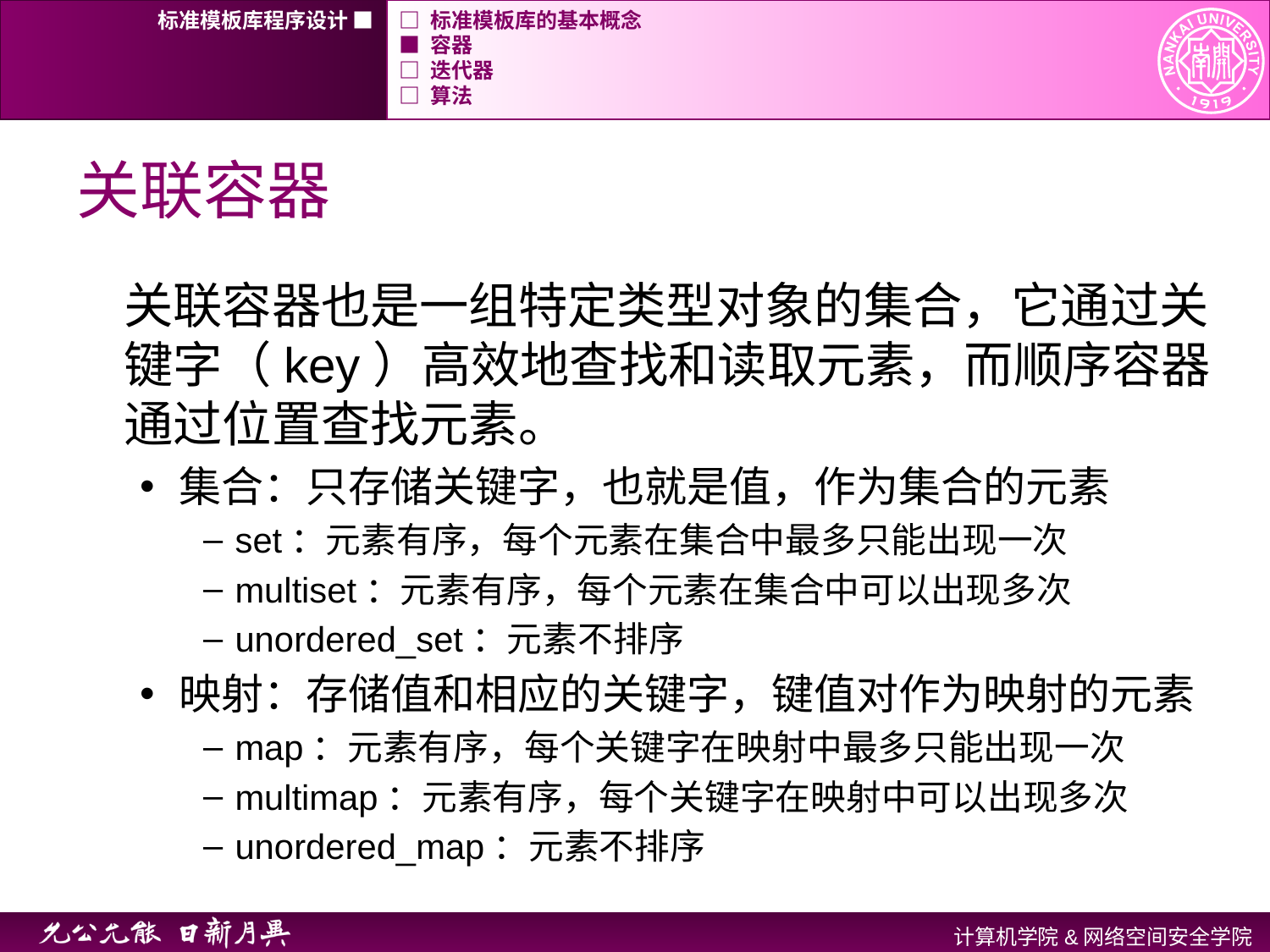

标准模板库程序设计 ■
□ 标准模板库的基本概念

■ 容器

□ 迭代器

□ 算法
# 关联容器
关联容器也是一组特定类型对象的集合，它通过关键字（key）高效地查找和读取元素，而顺序容器通过位置查找元素。
集合：只存储关键字，也就是值，作为集合的元素
set：元素有序，每个元素在集合中最多只能出现一次
multiset：元素有序，每个元素在集合中可以出现多次
unordered_set：元素不排序
映射：存储值和相应的关键字，键值对作为映射的元素
map：元素有序，每个关键字在映射中最多只能出现一次
multimap：元素有序，每个关键字在映射中可以出现多次
unordered_map：元素不排序